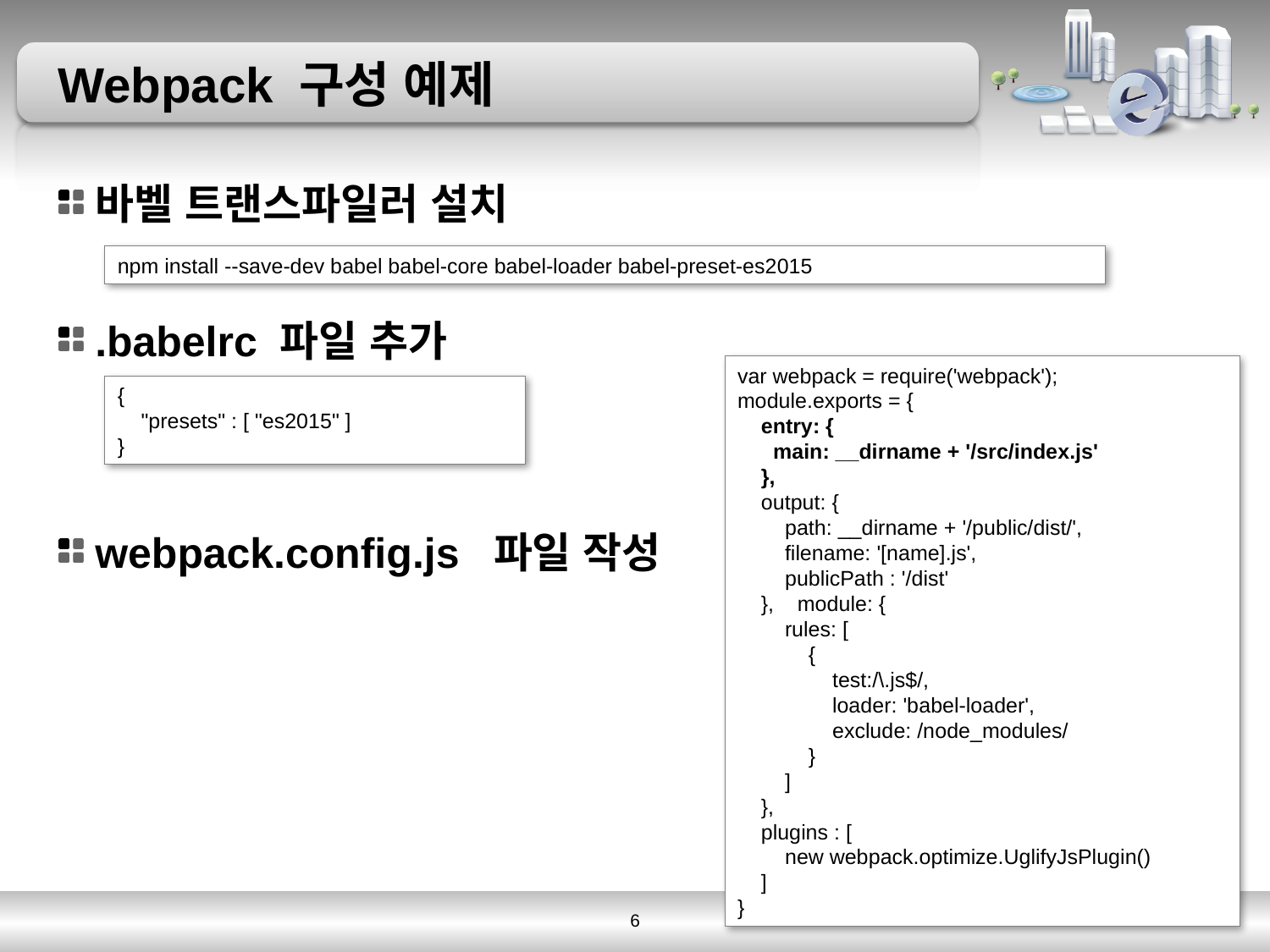

# Webpack 구성 예제
바벨 트랜스파일러 설치

.babelrc 파일 추가

webpack.config.js  파일 작성

npm install --save-dev babel babel-core babel-loader babel-preset-es2015
var webpack = require('webpack');
module.exports = {
    entry: {
      main: __dirname + '/src/index.js'
    },
    output: {
        path: __dirname + '/public/dist/',
        filename: '[name].js',
        publicPath : '/dist'
    },    module: {
        rules: [
            {
                test:/\.js$/,
                loader: 'babel-loader',
                exclude: /node_modules/
            }
        ]
    },
    plugins : [
        new webpack.optimize.UglifyJsPlugin()
    ]
}
{
    "presets" : [ "es2015" ]
}